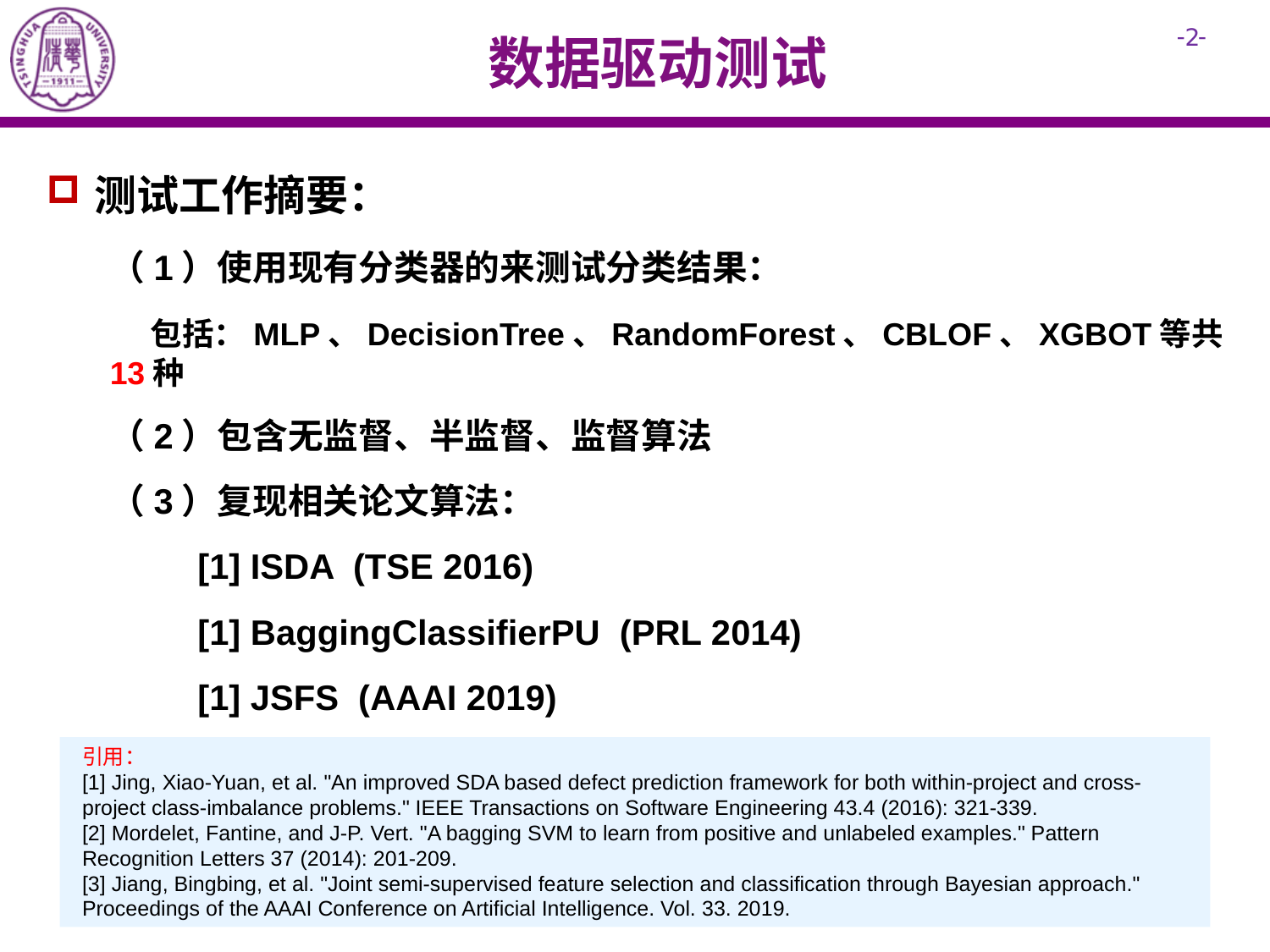

# 数据驱动测试
测试工作摘要：
（1）使用现有分类器的来测试分类结果：
    包括：MLP、DecisionTree、RandomForest、CBLOF、XGBOT等共13种
（2）包含无监督、半监督、监督算法
（3）复现相关论文算法：
         [1] ISDA  (TSE 2016)
         [1] BaggingClassifierPU  (PRL 2014)
         [1] JSFS  (AAAI 2019)
引用：
[1] Jing, Xiao-Yuan, et al. "An improved SDA based defect prediction framework for both within-project and cross-project class-imbalance problems." IEEE Transactions on Software Engineering 43.4 (2016): 321-339.
[2] Mordelet, Fantine, and J-P. Vert. "A bagging SVM to learn from positive and unlabeled examples." Pattern Recognition Letters 37 (2014): 201-209.
[3] Jiang, Bingbing, et al. "Joint semi-supervised feature selection and classification through Bayesian approach." Proceedings of the AAAI Conference on Artificial Intelligence. Vol. 33. 2019.